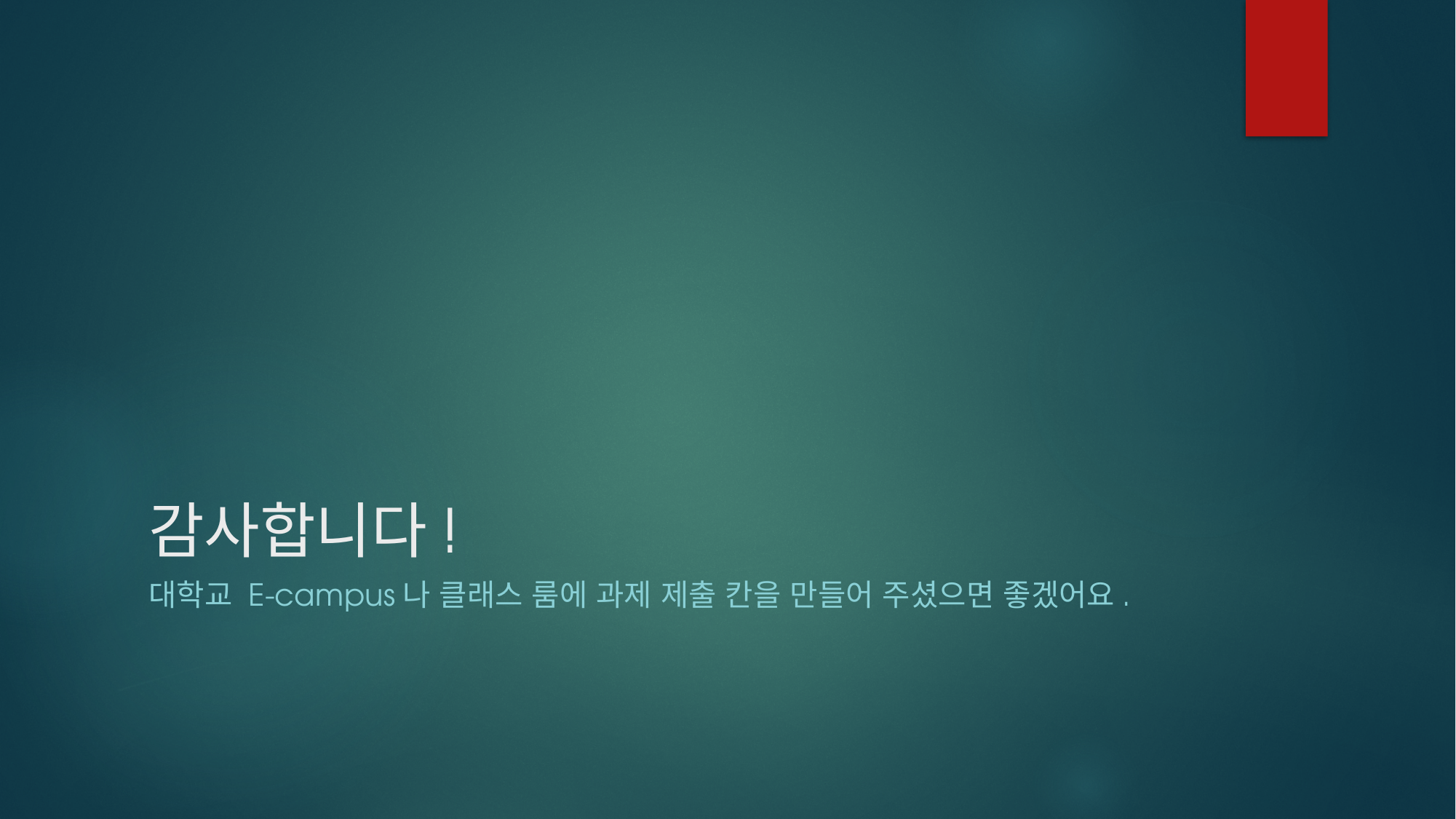

# 감사합니다!
대학교 E-campus나 클래스 룸에 과제 제출 칸을 만들어 주셨으면 좋겠어요.